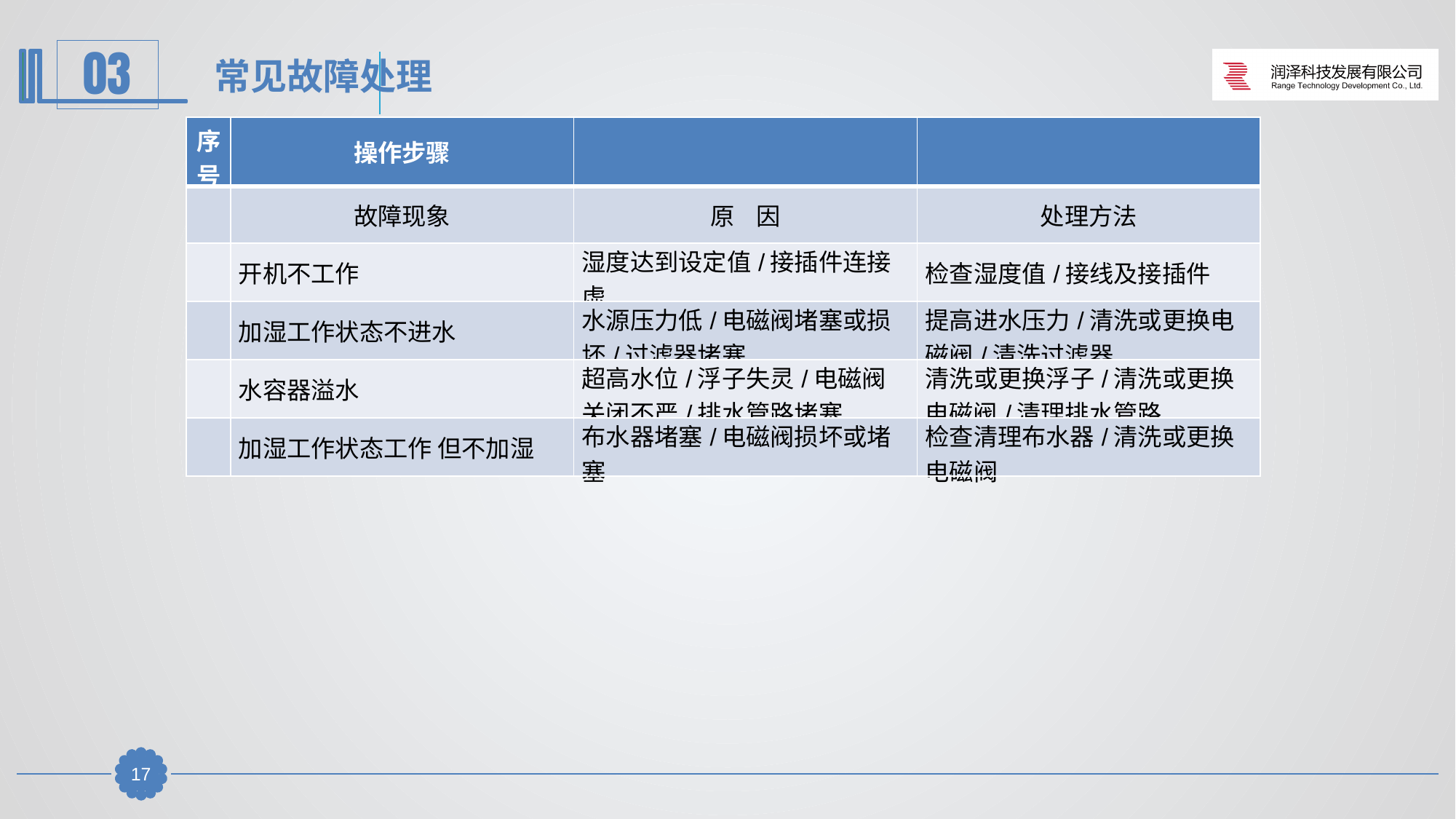

常见故障处理
| 序号 | 操作步骤 |  |  |
| --- | --- | --- | --- |
|  | 故障现象 | 原 因 | 处理方法 |
|  | 开机不工作 | 湿度达到设定值/接插件连接虚 | 检查湿度值/接线及接插件 |
|  | 加湿工作状态不进水 | 水源压力低/电磁阀堵塞或损坏/过滤器堵塞 | 提高进水压力/清洗或更换电磁阀/清洗过滤器 |
|  | 水容器溢水 | 超高水位/浮子失灵/电磁阀关闭不严/排水管路堵塞 | 清洗或更换浮子/清洗或更换电磁阀/清理排水管路 |
|  | 加湿工作状态工作 但不加湿 | 布水器堵塞/电磁阀损坏或堵塞 | 检查清理布水器/清洗或更换电磁阀 |
17